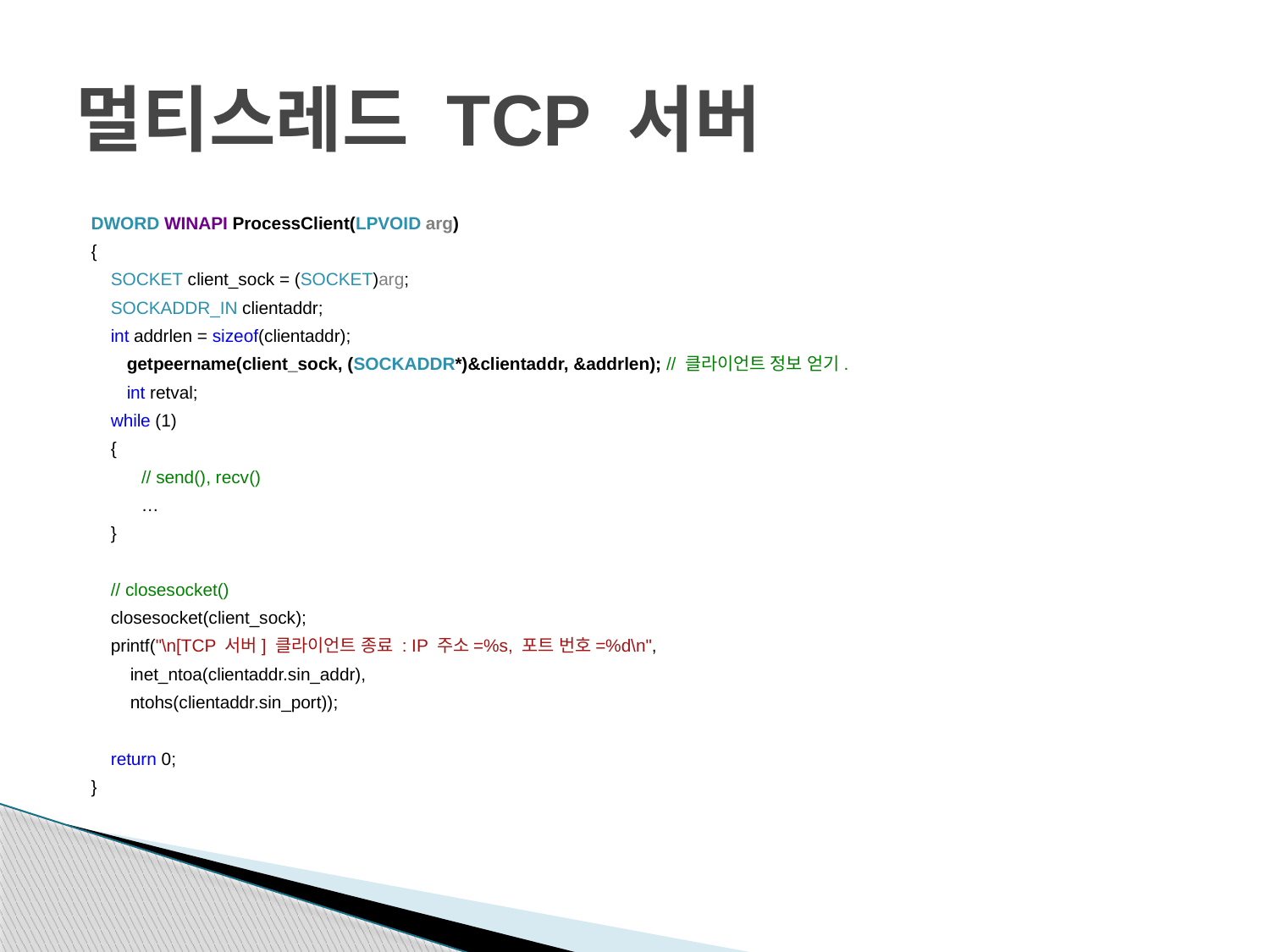

# 멀티스레드 TCP 서버
DWORD WINAPI ProcessClient(LPVOID arg)
{
    SOCKET client_sock = (SOCKET)arg;
    SOCKADDR_IN clientaddr;
    int addrlen = sizeof(clientaddr);
	getpeername(client_sock, (SOCKADDR*)&clientaddr, &addrlen); // 클라이언트 정보 얻기.
	int retval;
    while (1)
    {
	   // send(), recv()
	   …
    }

    // closesocket()
    closesocket(client_sock);
    printf("\n[TCP 서버] 클라이언트 종료 : IP 주소=%s, 포트 번호=%d\n",
        inet_ntoa(clientaddr.sin_addr),
        ntohs(clientaddr.sin_port));

    return 0;
}